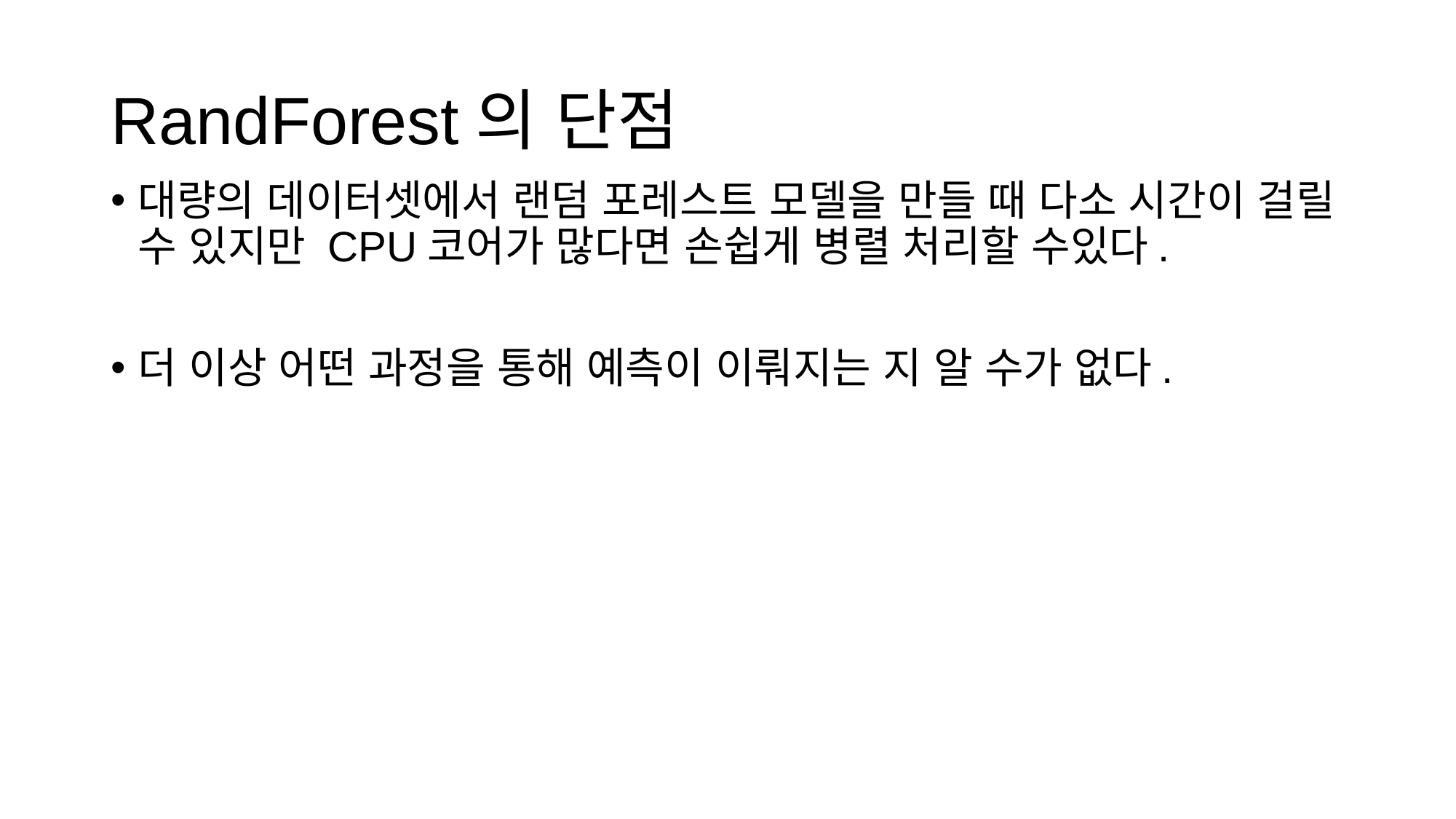

# RandForest의 단점
대량의 데이터셋에서 랜덤 포레스트 모델을 만들 때 다소 시간이 걸릴 수 있지만 CPU코어가 많다면 손쉽게 병렬 처리할 수있다.

더 이상 어떤 과정을 통해 예측이 이뤄지는 지 알 수가 없다.